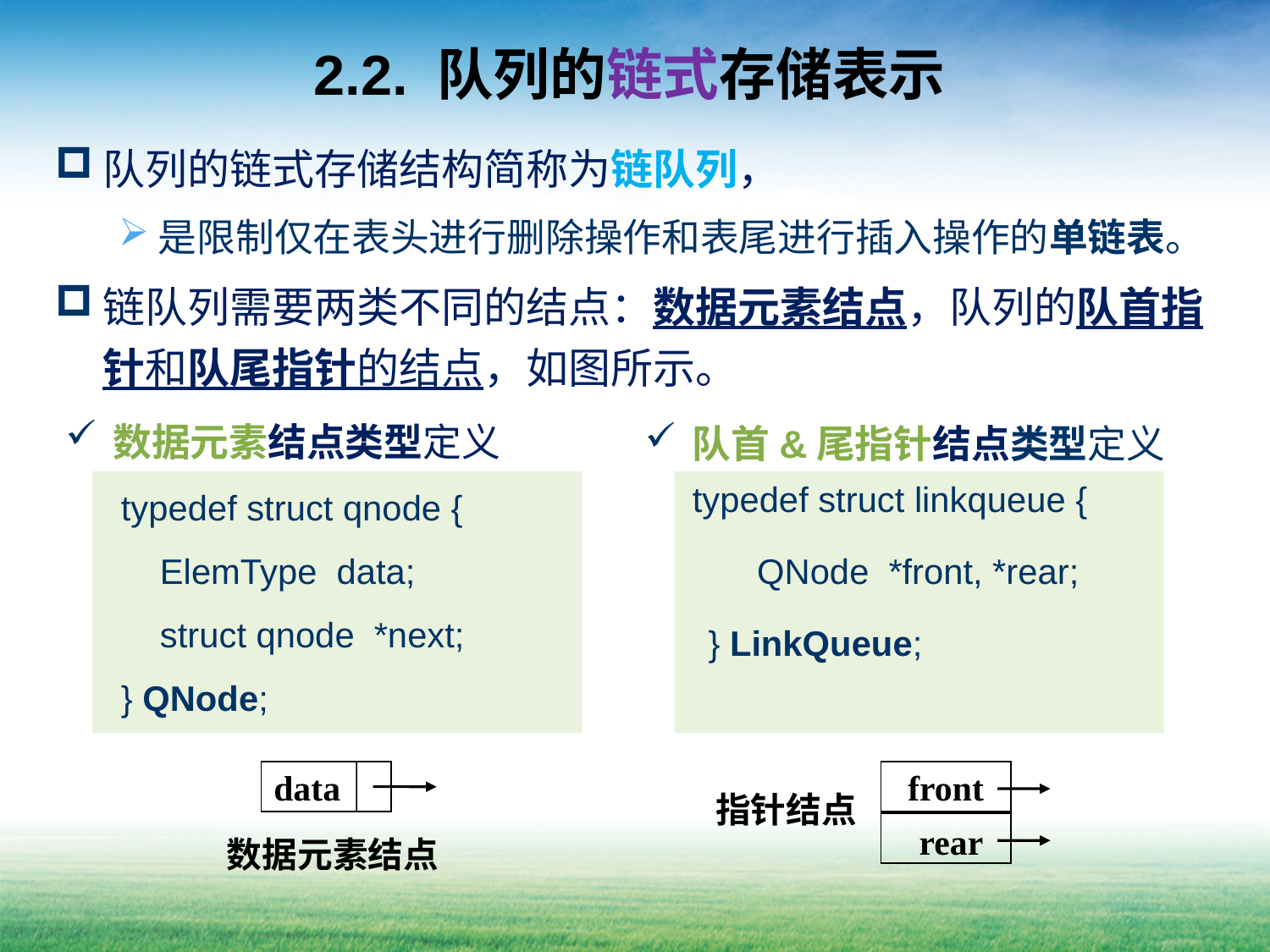

# 2.2. 队列的链式存储表示
队列的链式存储结构简称为链队列，
是限制仅在表头进行删除操作和表尾进行插入操作的单链表。
链队列需要两类不同的结点：数据元素结点，队列的队首指针和队尾指针的结点，如图所示。
数据元素结点类型定义
typedef struct qnode {
    ElemType  data;
    struct qnode  *next;
} QNode;
队首&尾指针结点类型定义typedef struct linkqueue {
     QNode  *front, *rear;
} LinkQueue;

data

front

指针结点
 rear

数据元素结点